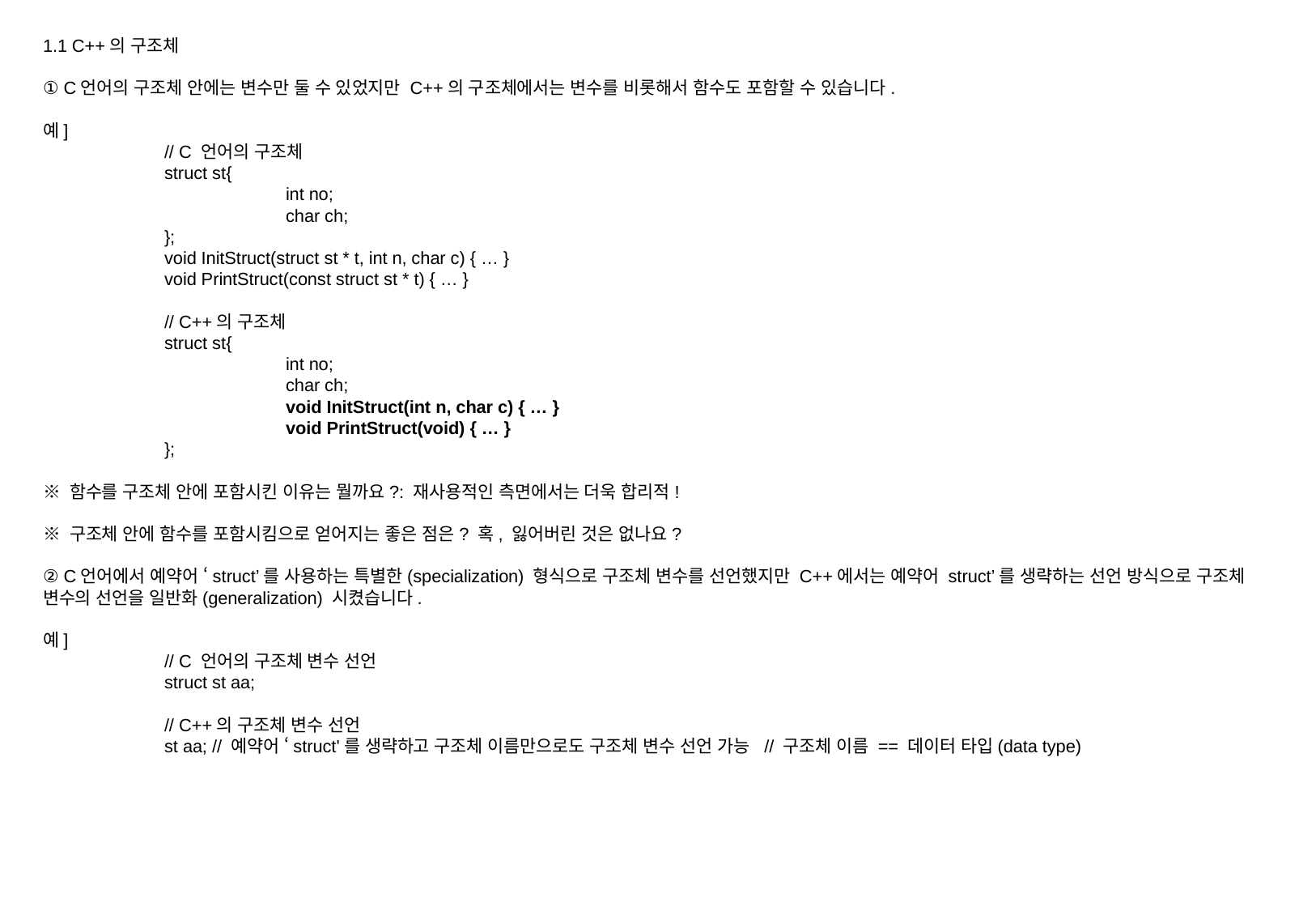

1.1 C++의 구조체

① C언어의 구조체 안에는 변수만 둘 수 있었지만 C++의 구조체에서는 변수를 비롯해서 함수도 포함할 수 있습니다.

예]
	// C 언어의 구조체
	struct st{
		int no;
		char ch;
	};
	void InitStruct(struct st * t, int n, char c) { … }
	void PrintStruct(const struct st * t) { … }

	// C++의 구조체
	struct st{
		int no;
		char ch;
		void InitStruct(int n, char c) { … }
		void PrintStruct(void) { … }
	};

※ 함수를 구조체 안에 포함시킨 이유는 뭘까요?: 재사용적인 측면에서는 더욱 합리적!

※ 구조체 안에 함수를 포함시킴으로 얻어지는 좋은 점은? 혹, 잃어버린 것은 없나요?

② C언어에서 예약어 ‘struct’를 사용하는 특별한(specialization) 형식으로 구조체 변수를 선언했지만 C++에서는 예약어 struct’를 생략하는 선언 방식으로 구조체 변수의 선언을 일반화(generalization) 시켰습니다.

예]
	// C 언어의 구조체 변수 선언
	struct st aa;

	// C++의 구조체 변수 선언
	st aa; // 예약어 ‘struct'를 생략하고 구조체 이름만으로도 구조체 변수 선언 가능  // 구조체 이름 == 데이터 타입(data type)